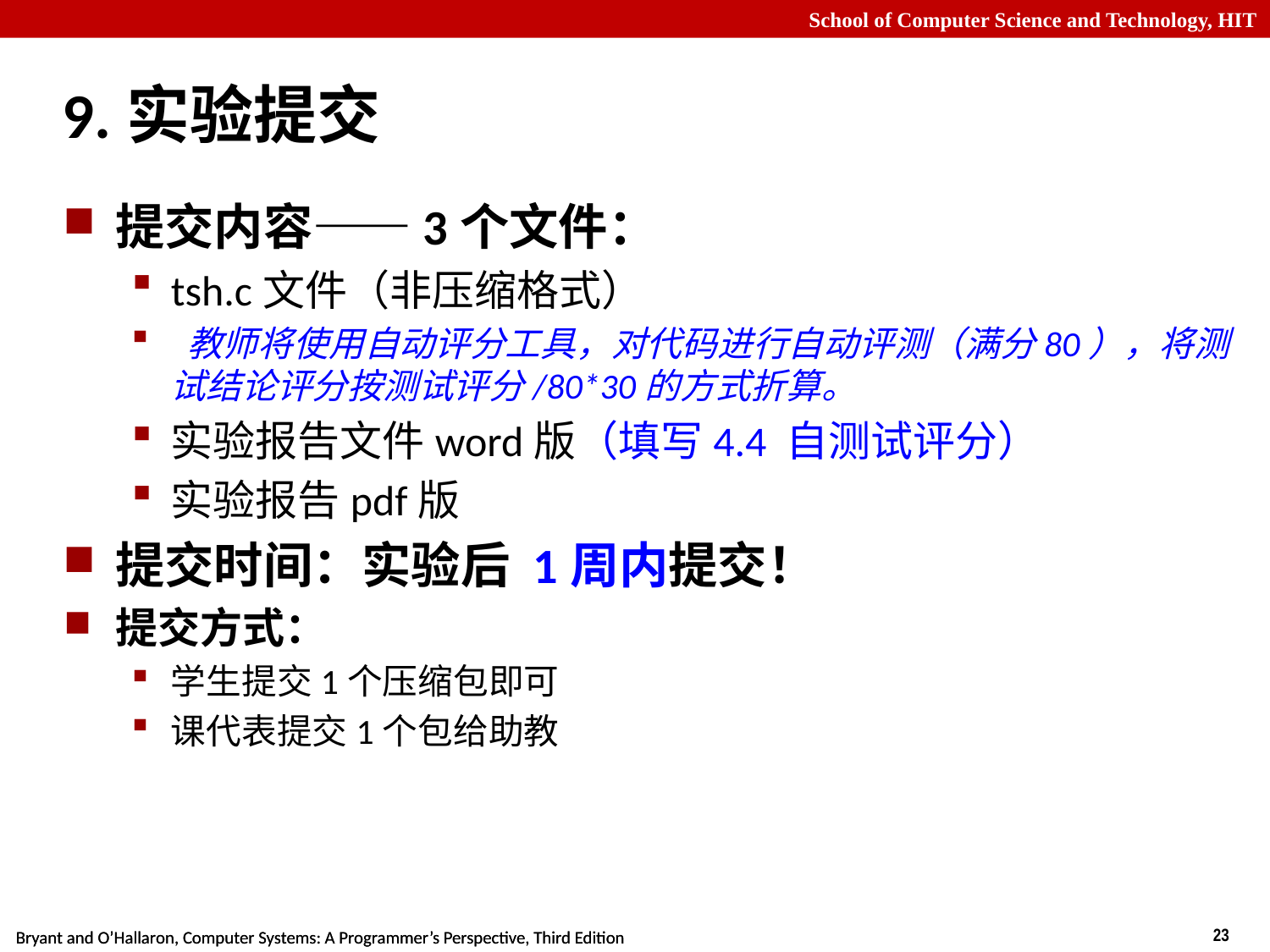

# 9.实验提交
提交内容——3个文件：
tsh.c文件（非压缩格式）
 教师将使用自动评分工具，对代码进行自动评测（满分80），将测试结论评分按测试评分/80*30的方式折算。
实验报告文件word版（填写4.4 自测试评分）
实验报告pdf版
提交时间：实验后 1周内提交！
提交方式：
学生提交1个压缩包即可
课代表提交1个包给助教